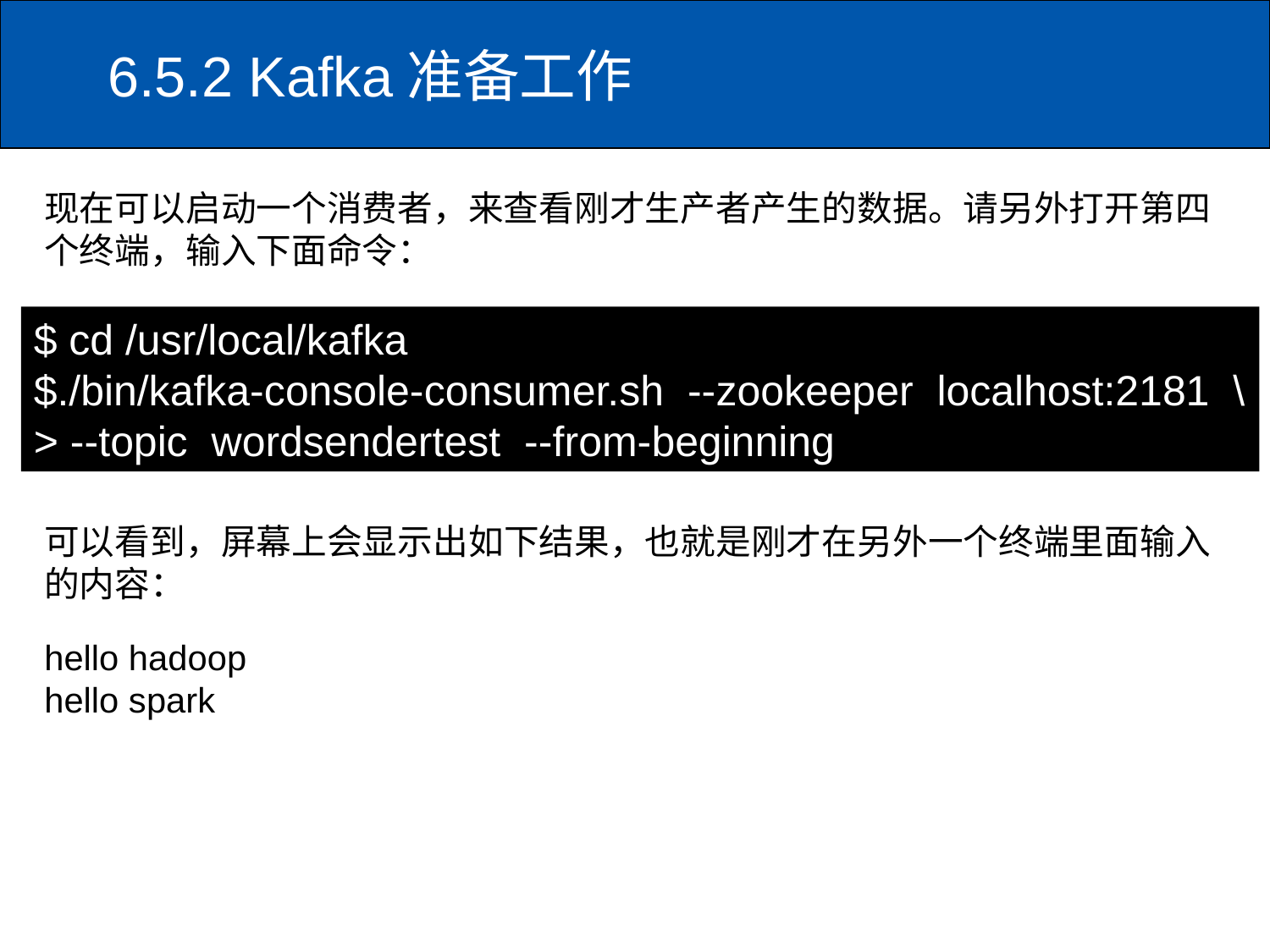

# 6.5.2 Kafka准备工作
现在可以启动一个消费者，来查看刚才生产者产生的数据。请另外打开第四个终端，输入下面命令：
$ cd /usr/local/kafka
$./bin/kafka-console-consumer.sh  --zookeeper  localhost:2181  \
> --topic  wordsendertest  --from-beginning
可以看到，屏幕上会显示出如下结果，也就是刚才在另外一个终端里面输入的内容：
hello hadoop
hello spark